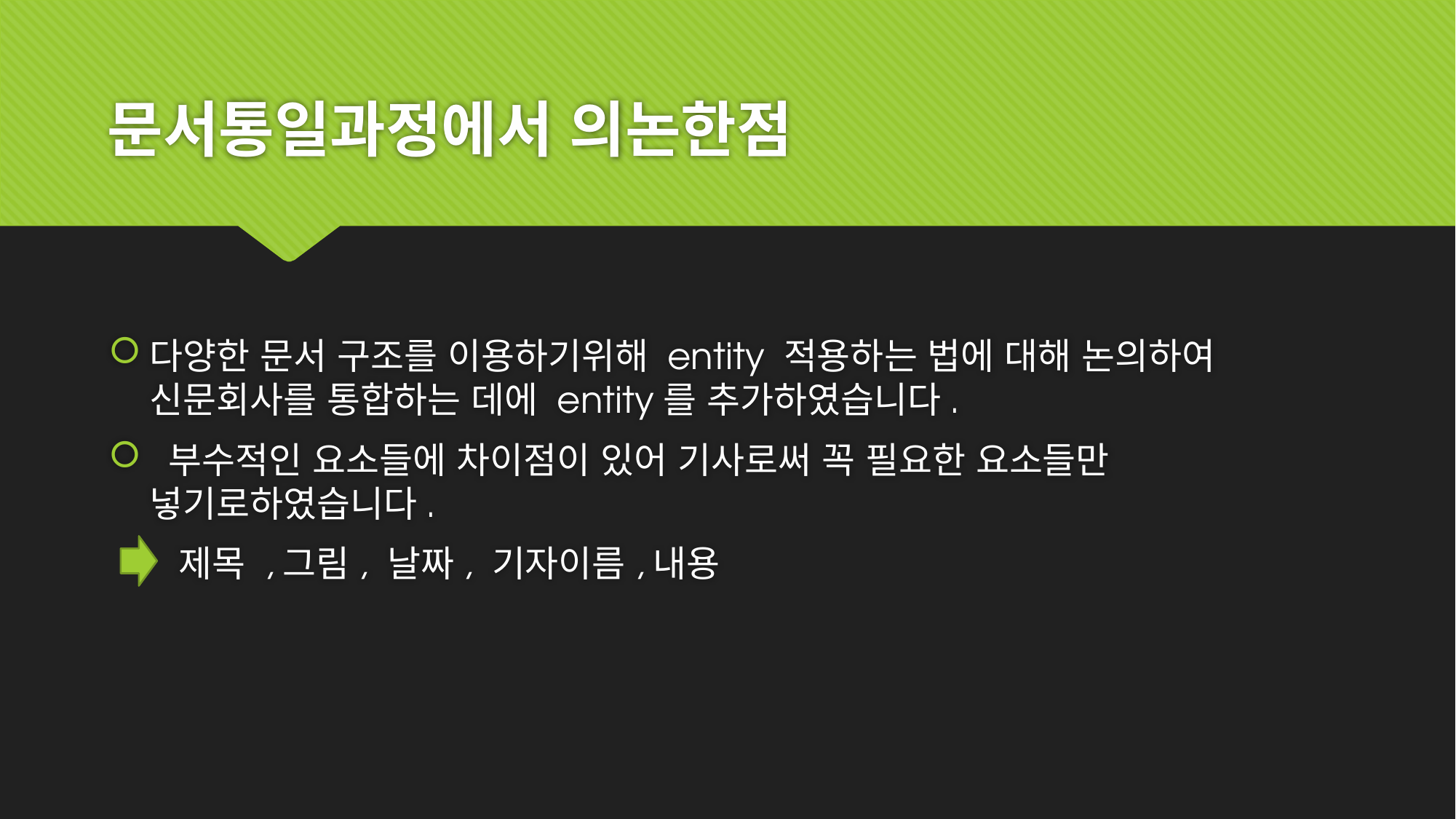

# 문서통일과정에서 의논한점
다양한 문서 구조를 이용하기위해 entity 적용하는 법에 대해 논의하여 신문회사를 통합하는 데에 entity를 추가하였습니다.
 부수적인 요소들에 차이점이 있어 기사로써 꼭 필요한 요소들만 넣기로하였습니다.
      제목 ,그림, 날짜, 기자이름,내용